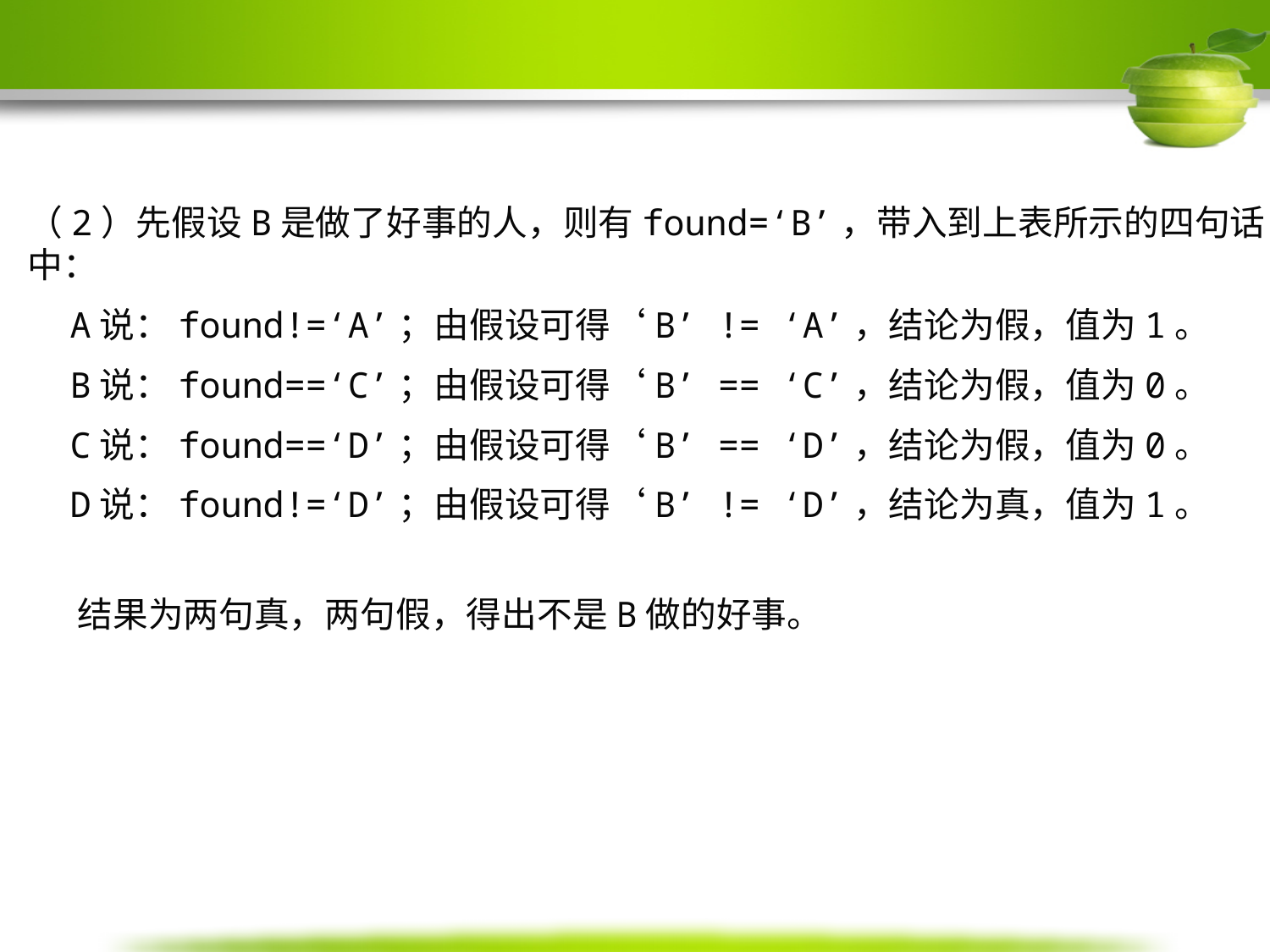

（2）先假设B是做了好事的人，则有found=‘B’，带入到上表所示的四句话中：
  A说：found!=‘A’；由假设可得‘B’ != ‘A’，结论为假，值为1。
  B说：found==‘C’；由假设可得‘B’ == ‘C’，结论为假，值为0。
  C说：found==‘D’；由假设可得‘B’ == ‘D’，结论为假，值为0。
  D说：found!=‘D’；由假设可得‘B’ != ‘D’，结论为真，值为1。
结果为两句真，两句假，得出不是B做的好事。